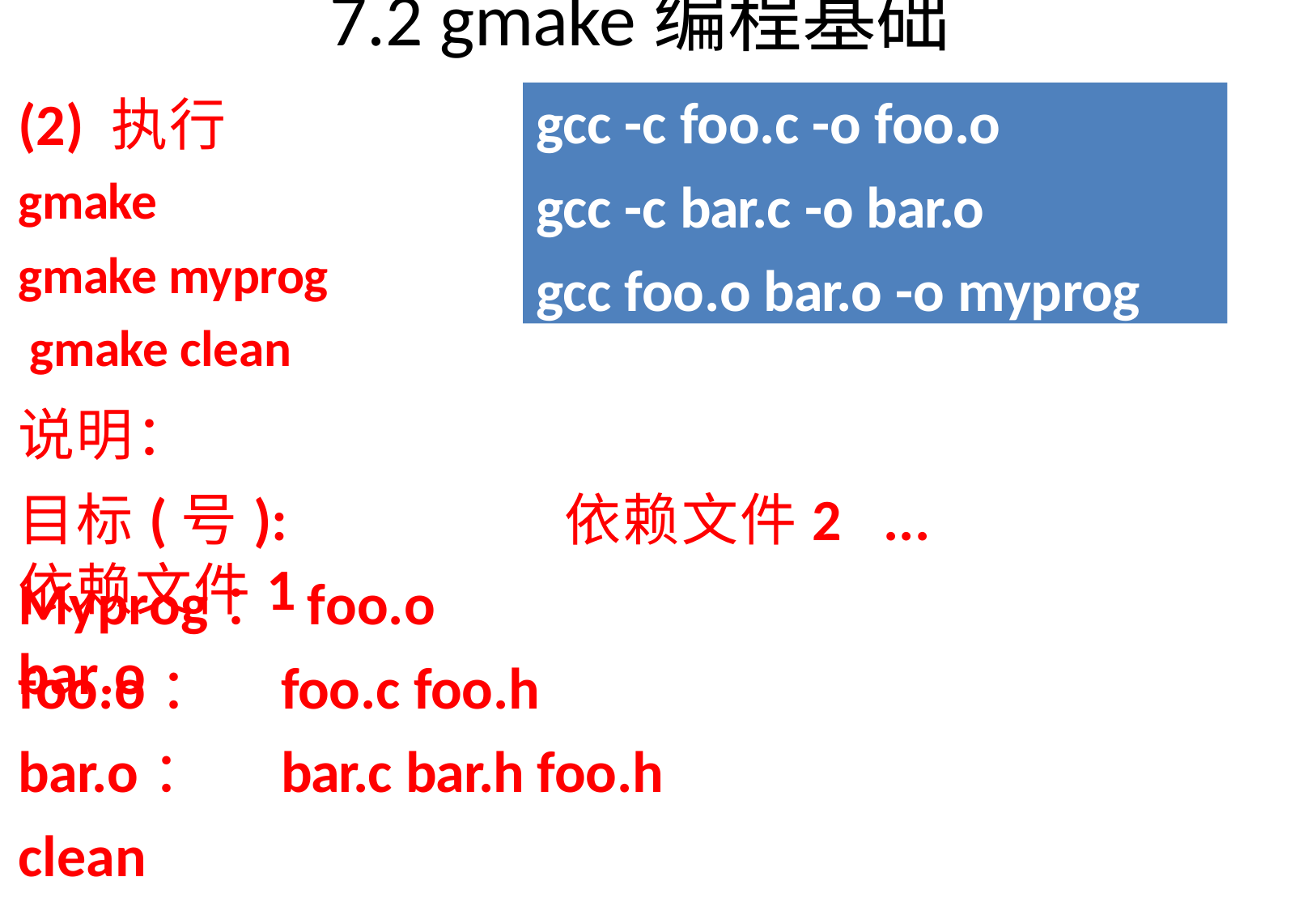

# 7.2 gmake编程基础
(2) 执行
gmake
gmake myprog  gmake clean
说明：
目标(号):依赖文件1
gcc -c foo.c -o foo.o
gcc -c bar.c -o bar.o
gcc foo.o bar.o -o myprog
依赖文件2	...
Myprog： foo.o bar.o
foo.o：  bar.o：  clean[无]
foo.c foo.h
bar.c bar.h foo.h